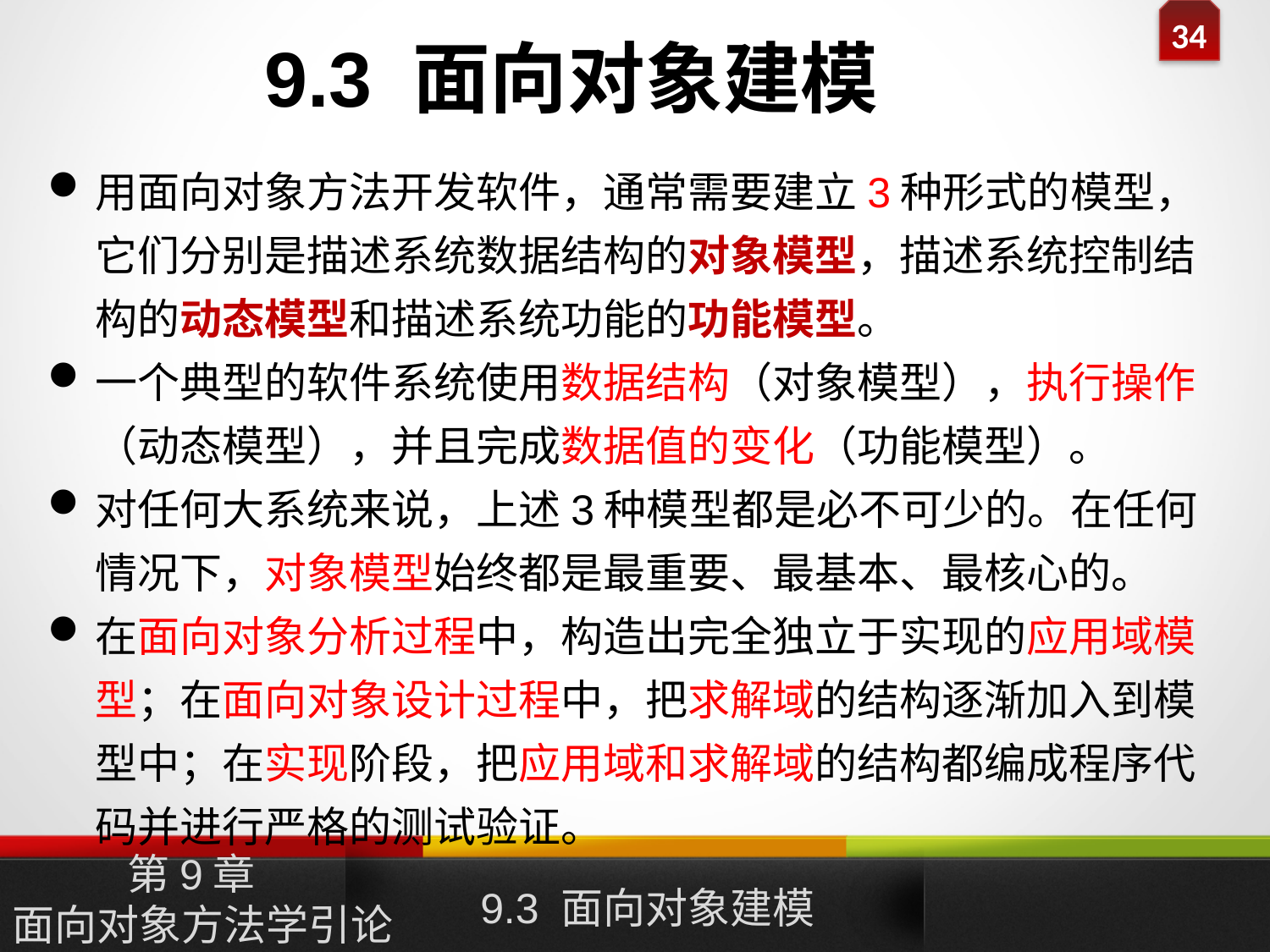

9.3 面向对象建模
用面向对象方法开发软件，通常需要建立3种形式的模型，它们分别是描述系统数据结构的对象模型，描述系统控制结构的动态模型和描述系统功能的功能模型。
一个典型的软件系统使用数据结构（对象模型），执行操作（动态模型），并且完成数据值的变化（功能模型）。
对任何大系统来说，上述3种模型都是必不可少的。在任何情况下，对象模型始终都是最重要、最基本、最核心的。
在面向对象分析过程中，构造出完全独立于实现的应用域模型；在面向对象设计过程中，把求解域的结构逐渐加入到模型中；在实现阶段，把应用域和求解域的结构都编成程序代码并进行严格的测试验证。
9.3 面向对象建模